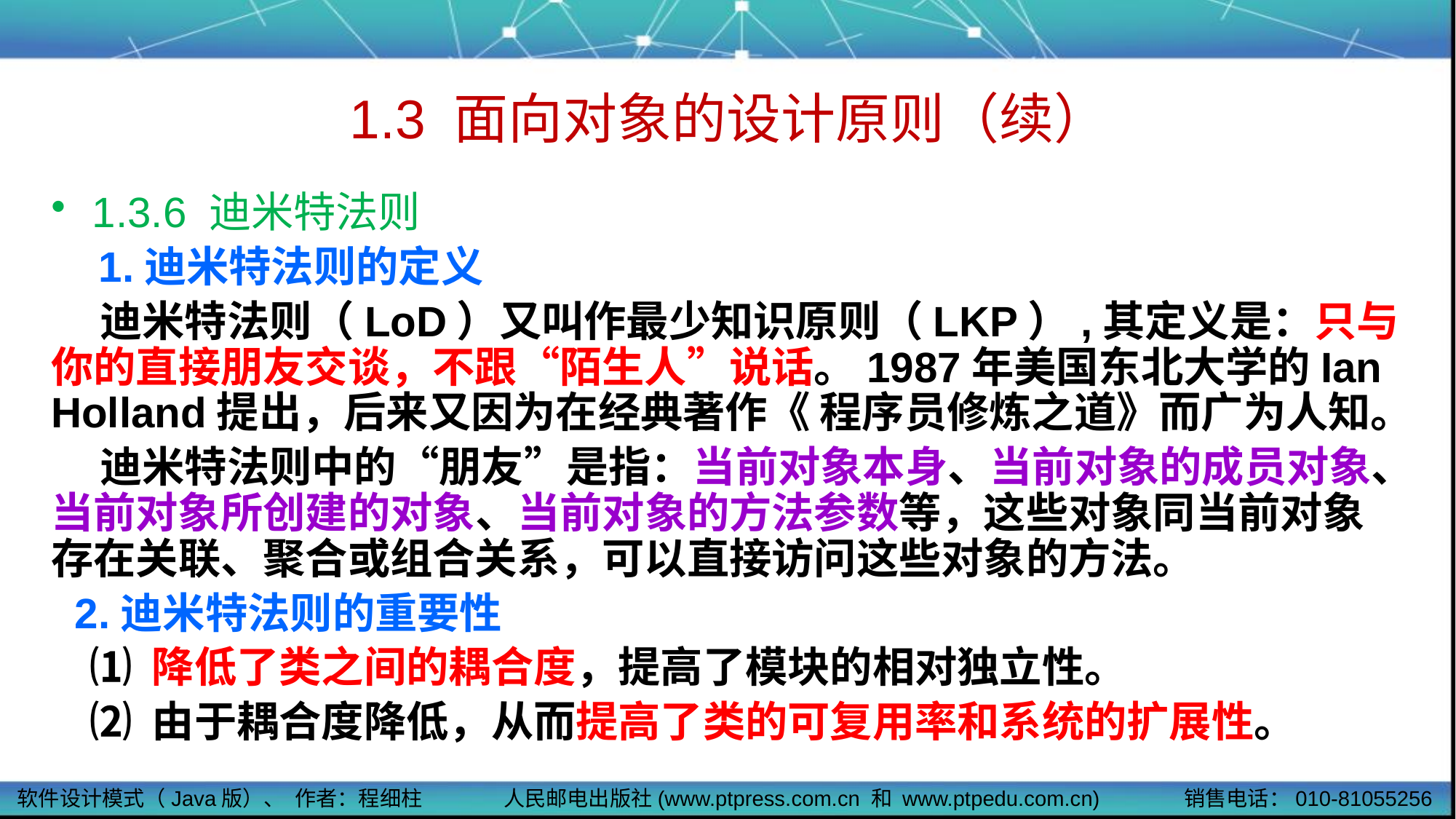

# 1.3 面向对象的设计原则（续）
1.3.6 迪米特法则
    1.迪米特法则的定义
    迪米特法则（LoD）又叫作最少知识原则（LKP）,其定义是：只与你的直接朋友交谈，不跟“陌生人”说话。1987年美国东北大学的Ian Holland提出，后来又因为在经典著作《 程序员修炼之道》而广为人知。
    迪米特法则中的“朋友”是指：当前对象本身、当前对象的成员对象、当前对象所创建的对象、当前对象的方法参数等，这些对象同当前对象存在关联、聚合或组合关系，可以直接访问这些对象的方法。
  2.迪米特法则的重要性
    ⑴ 降低了类之间的耦合度，提高了模块的相对独立性。
    ⑵ 由于耦合度降低，从而提高了类的可复用率和系统的扩展性。
软件设计模式（Java版）、  作者：程细柱
人民邮电出版社(www.ptpress.com.cn 和 www.ptpedu.com.cn)
销售电话：010-81055256